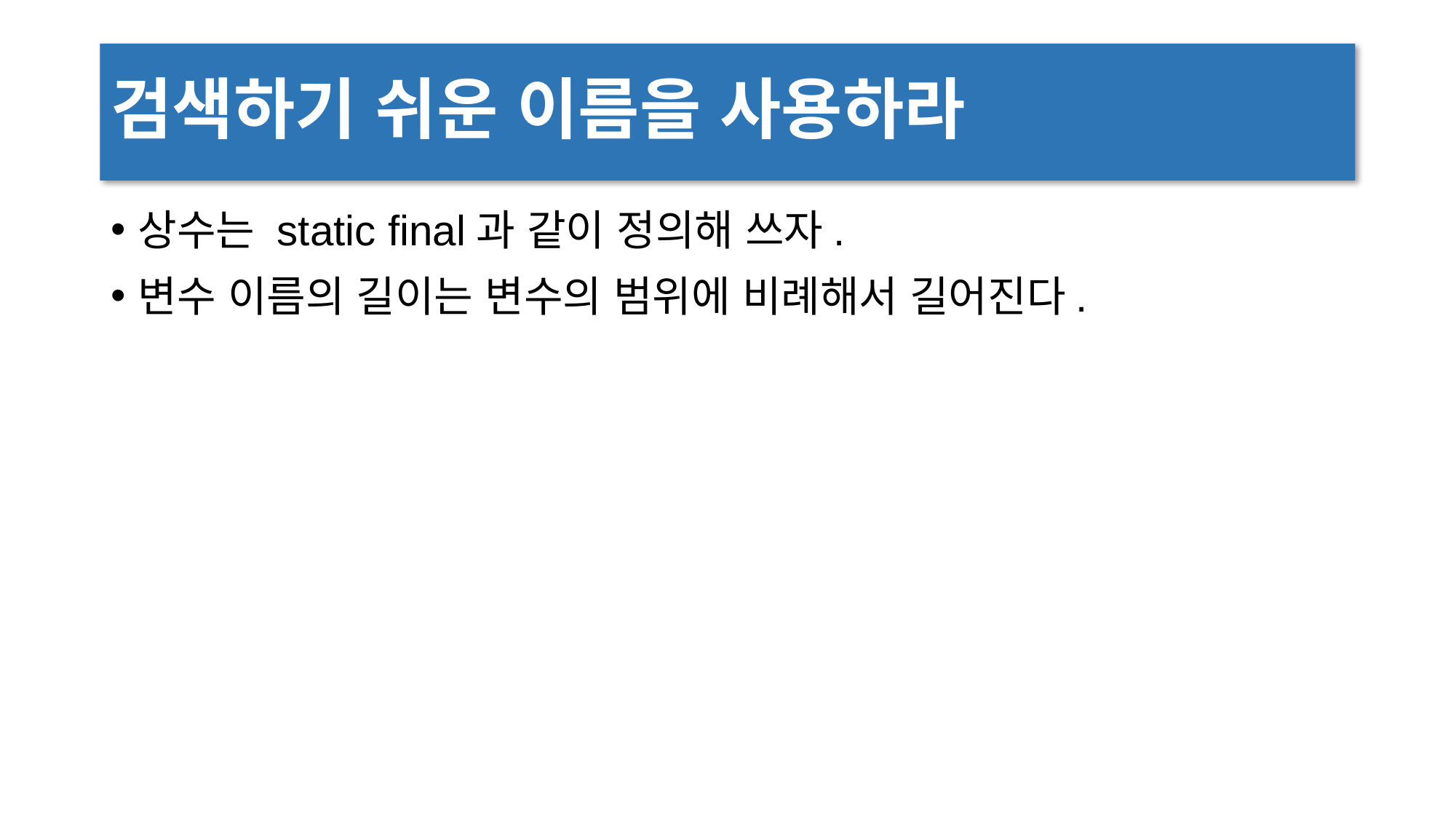

# 검색하기 쉬운 이름을 사용하라
상수는 static final과 같이 정의해 쓰자.
변수 이름의 길이는 변수의 범위에 비례해서 길어진다.